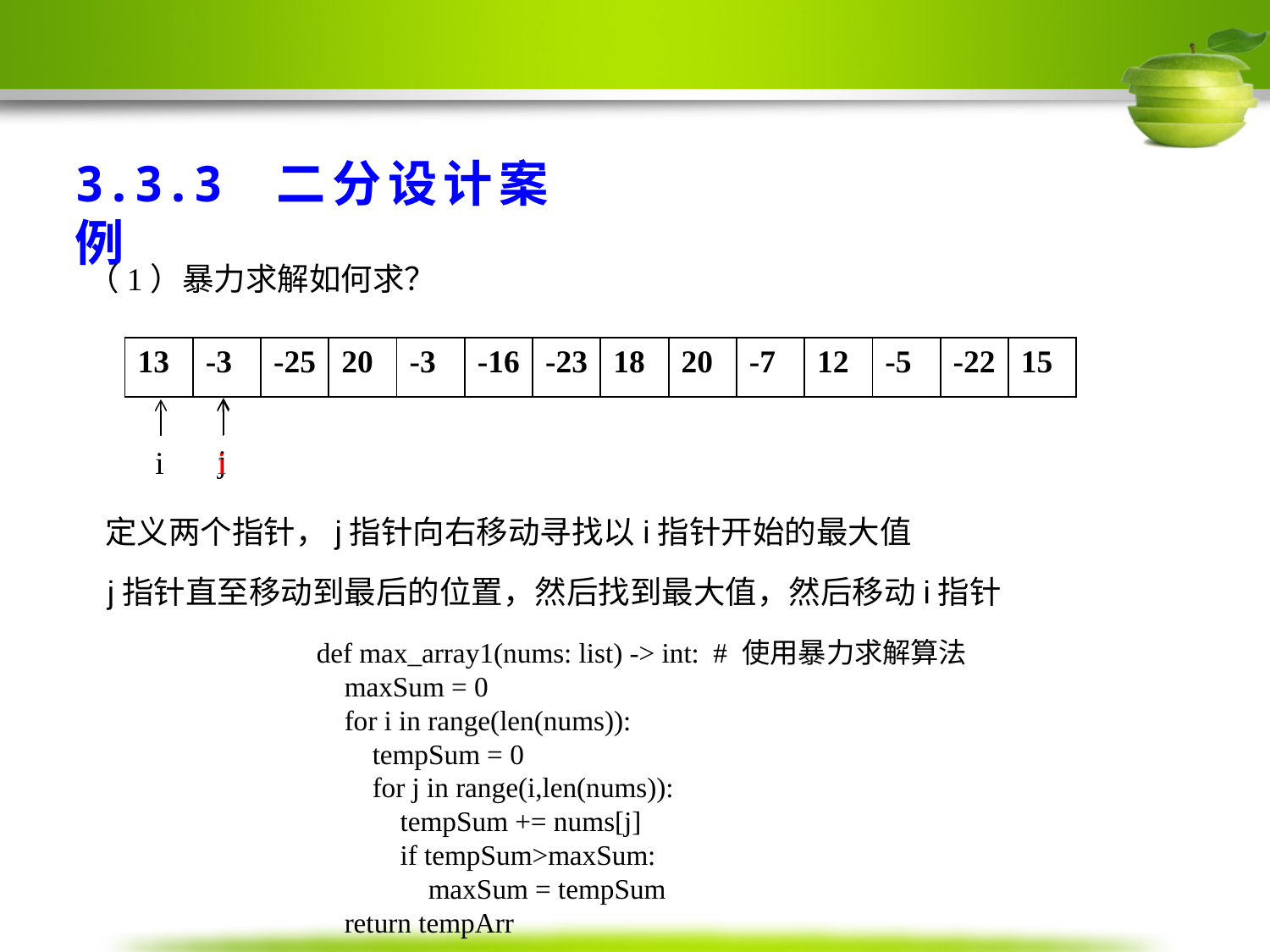

3.3.3 二分设计案例
（1）暴力求解如何求？
| 13 | -3 | -25 | 20 | -3 | -16 | -23 | 18 | 20 | -7 | 12 | -5 | -22 | 15 |
| --- | --- | --- | --- | --- | --- | --- | --- | --- | --- | --- | --- | --- | --- |
j
i
i
定义两个指针，j指针向右移动寻找以i指针开始的最大值
j指针直至移动到最后的位置，然后找到最大值，然后移动i指针
def max_array1(nums: list) -> int:  # 使用暴力求解算法
    maxSum = 0
    for i in range(len(nums)):
        tempSum = 0
        for j in range(i,len(nums)):
            tempSum += nums[j]
            if tempSum>maxSum:
                maxSum = tempSum
    return tempArr